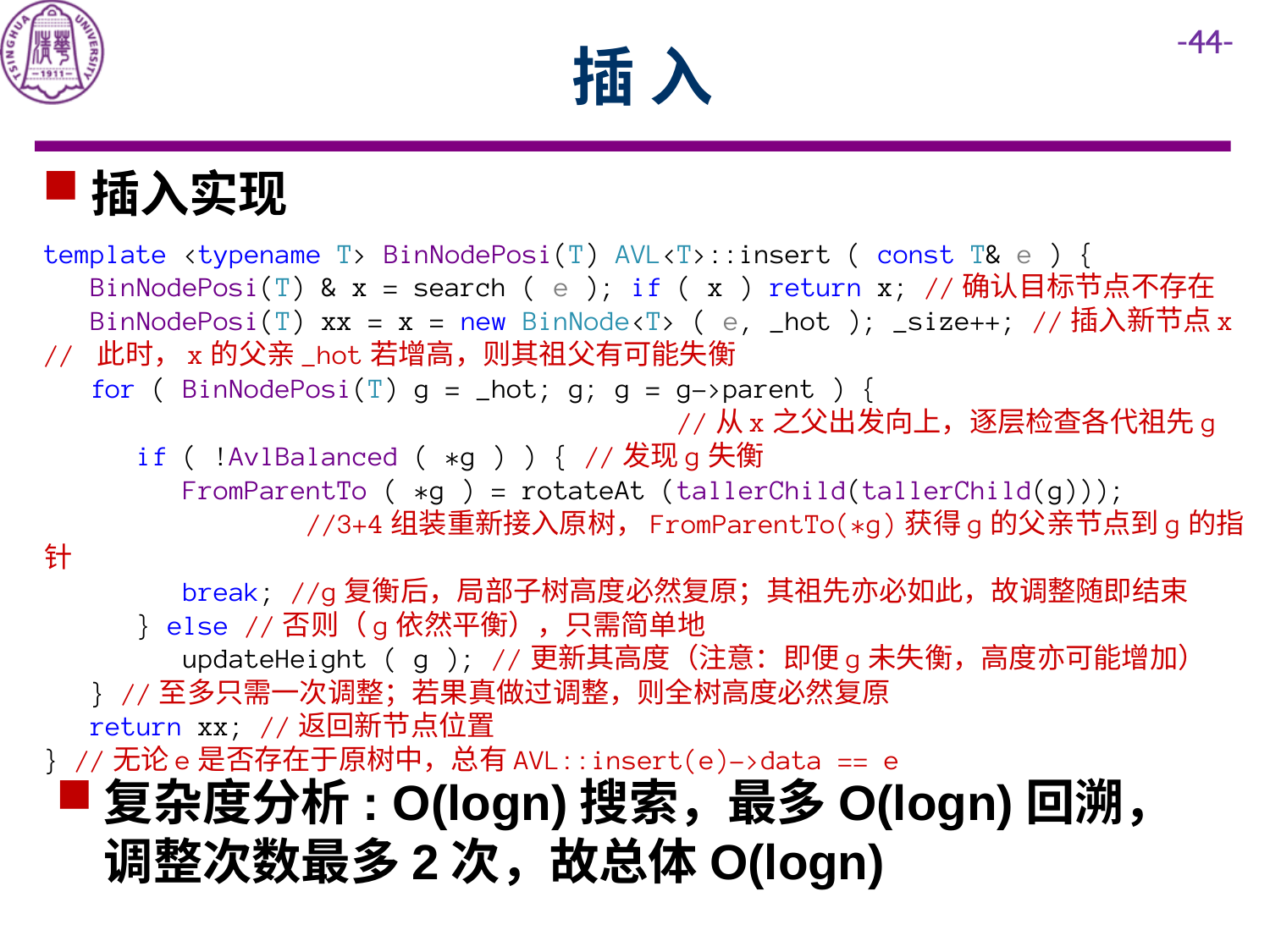

# 插 入
插入实现
template <typename T> BinNodePosi(T) AVL<T>::insert ( const T& e ) {
   BinNodePosi(T) & x = search ( e ); if ( x ) return x; //确认目标节点不存在
   BinNodePosi(T) xx = x = new BinNode<T> ( e, _hot ); _size++; //插入新节点x
// 此时，x的父亲_hot若增高，则其祖父有可能失衡
   for ( BinNodePosi(T) g = _hot; g; g = g->parent ) {
                                         //从x之父出发向上，逐层检查各代祖先g
      if ( !AvlBalanced ( *g ) ) { //发现g失衡
         FromParentTo ( *g ) = rotateAt (tallerChild(tallerChild(g)));
                 //3+4组装重新接入原树，FromParentTo(*g)获得g的父亲节点到g的指针
         break; //g复衡后，局部子树高度必然复原；其祖先亦必如此，故调整随即结束
      } else //否则（g依然平衡），只需简单地
         updateHeight ( g ); //更新其高度（注意：即便g未失衡，高度亦可能增加）
   } //至多只需一次调整；若果真做过调整，则全树高度必然复原
   return xx; //返回新节点位置
} //无论e是否存在于原树中，总有AVL::insert(e)->data == e
复杂度分析: O(logn)搜索，最多O(logn)回溯，调整次数最多2次，故总体O(logn)